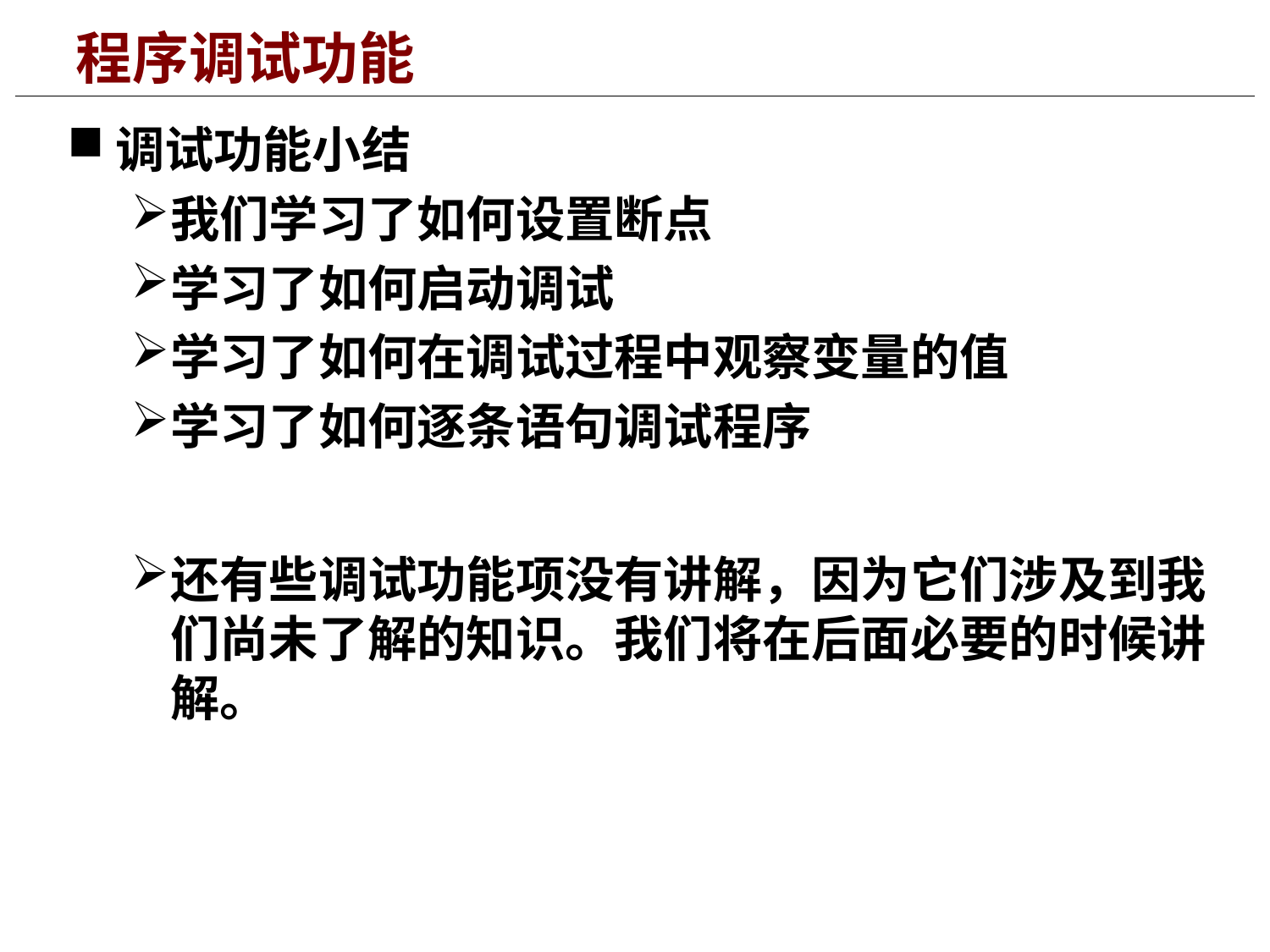

# 程序调试功能
调试功能小结
我们学习了如何设置断点
学习了如何启动调试
学习了如何在调试过程中观察变量的值
学习了如何逐条语句调试程序

还有些调试功能项没有讲解，因为它们涉及到我们尚未了解的知识。我们将在后面必要的时候讲解。